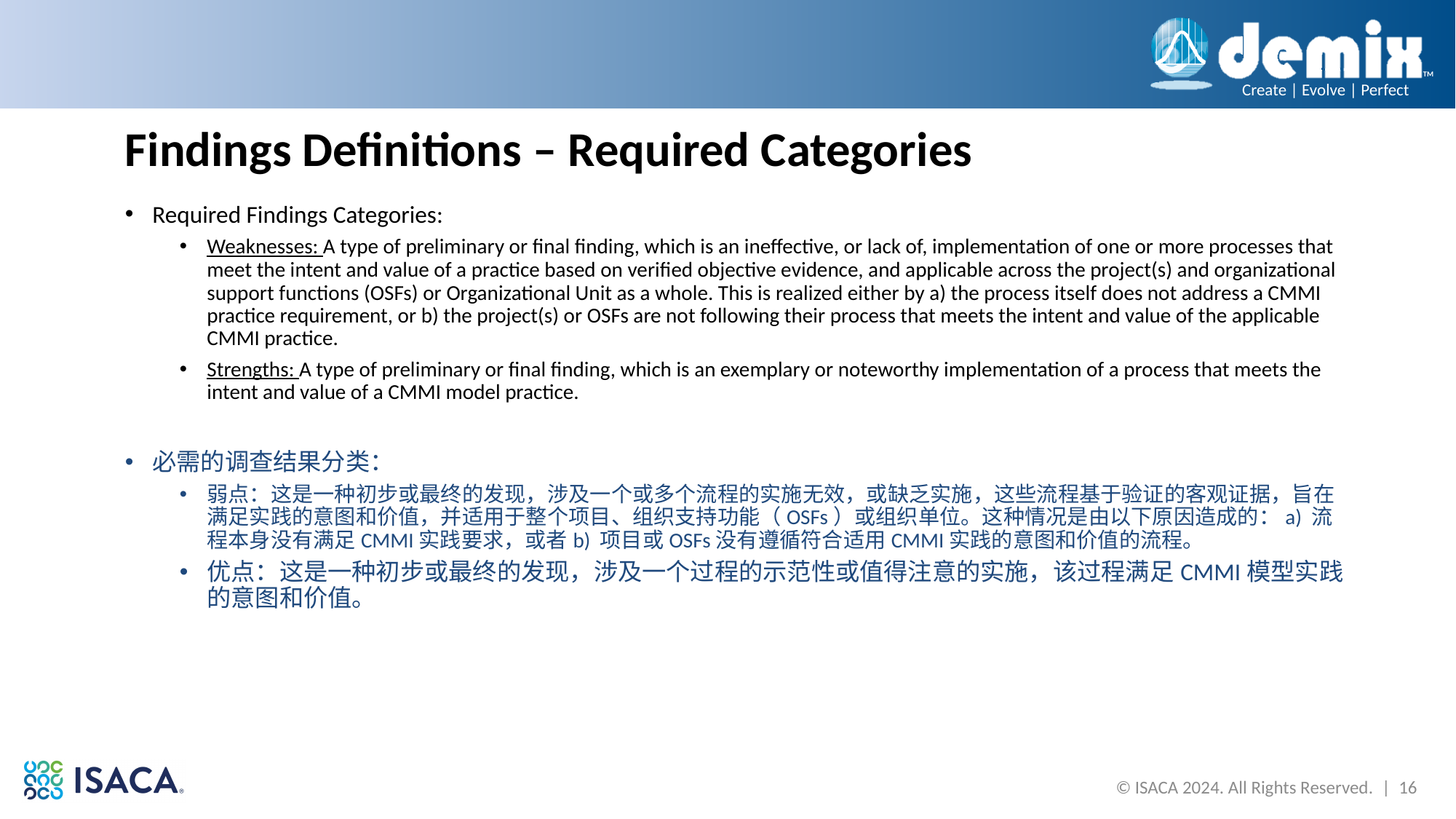

# Findings Definitions – Required Categories
Required Findings Categories:
Weaknesses: A type of preliminary or final finding, which is an ineffective, or lack of, implementation of one or more processes that meet the intent and value of a practice based on verified objective evidence, and applicable across the project(s) and organizational support functions (OSFs) or Organizational Unit as a whole. This is realized either by a) the process itself does not address a CMMI practice requirement, or b) the project(s) or OSFs are not following their process that meets the intent and value of the applicable CMMI practice.
Strengths: A type of preliminary or final finding, which is an exemplary or noteworthy implementation of a process that meets the intent and value of a CMMI model practice.

必需的调查结果分类：
弱点：这是一种初步或最终的发现，涉及一个或多个流程的实施无效，或缺乏实施，这些流程基于验证的客观证据，旨在满足实践的意图和价值，并适用于整个项目、组织支持功能（OSFs）或组织单位。这种情况是由以下原因造成的：a) 流程本身没有满足CMMI实践要求，或者b) 项目或OSFs没有遵循符合适用CMMI实践的意图和价值的流程。
优点：这是一种初步或最终的发现，涉及一个过程的示范性或值得注意的实施，该过程满足CMMI模型实践的意图和价值。